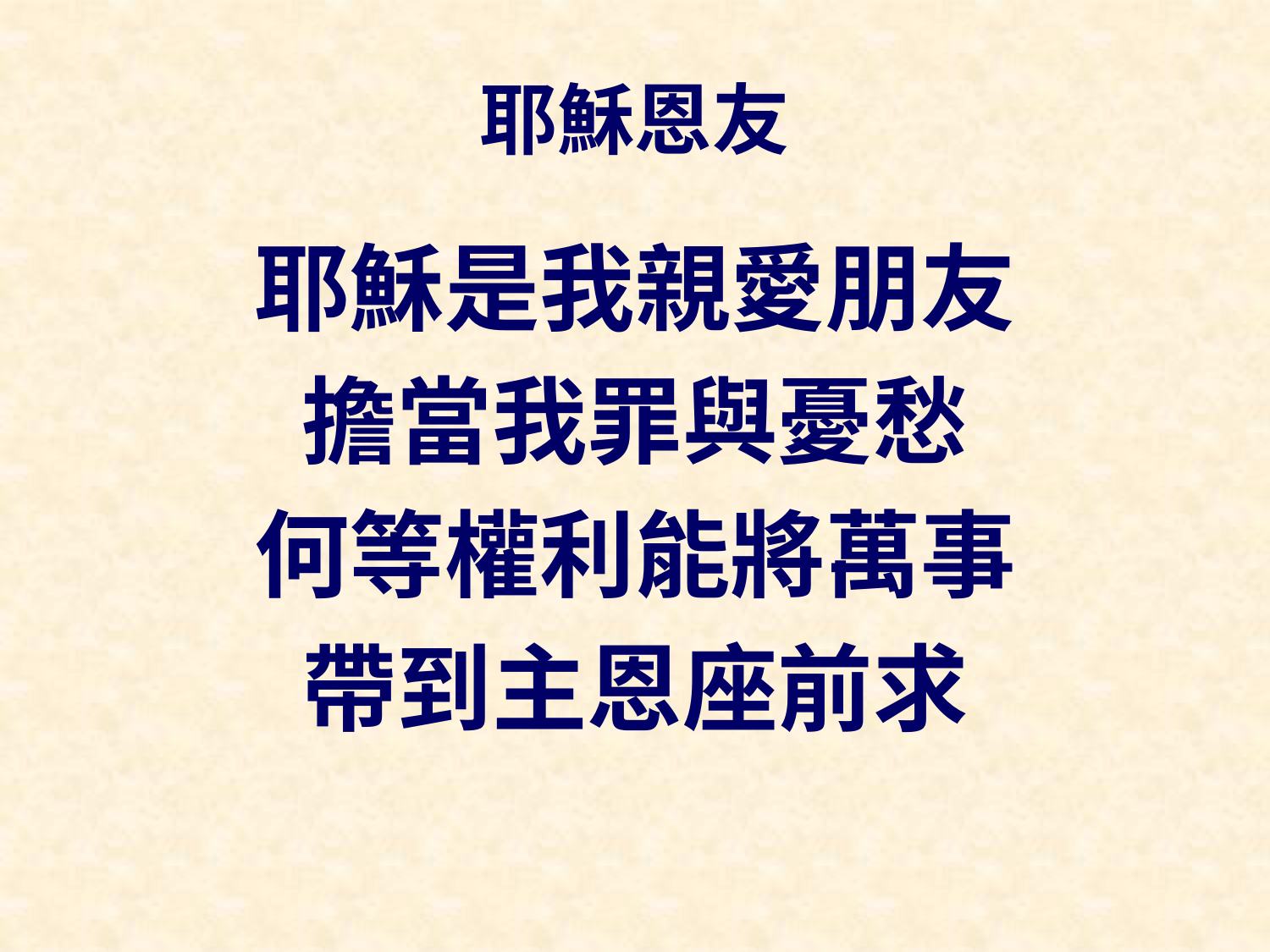

# 耶穌恩友
耶穌是我親愛朋友
擔當我罪與憂愁
何等權利能將萬事
帶到主恩座前求